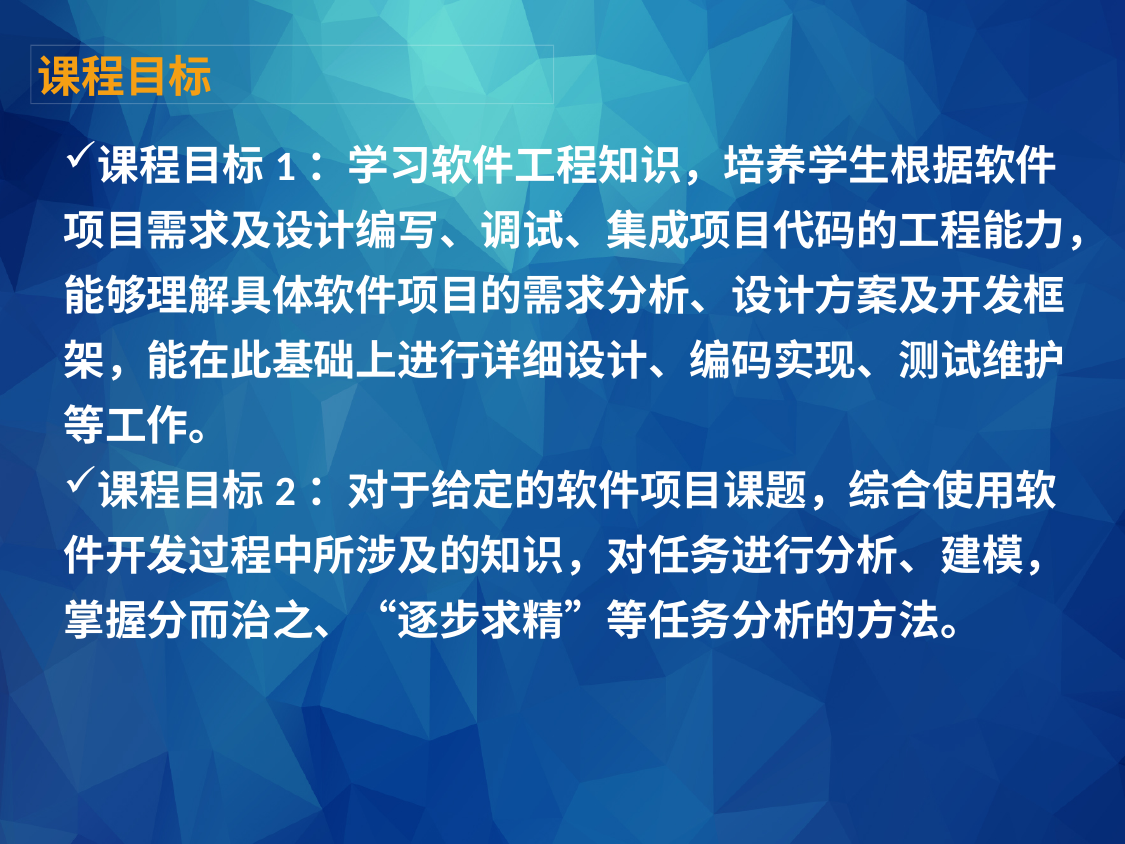

课程目标
课程目标1：学习软件工程知识，培养学生根据软件项目需求及设计编写、调试、集成项目代码的工程能力，能够理解具体软件项目的需求分析、设计方案及开发框架，能在此基础上进行详细设计、编码实现、测试维护等工作。
课程目标2：对于给定的软件项目课题，综合使用软件开发过程中所涉及的知识，对任务进行分析、建模，掌握分而治之、“逐步求精”等任务分析的方法。